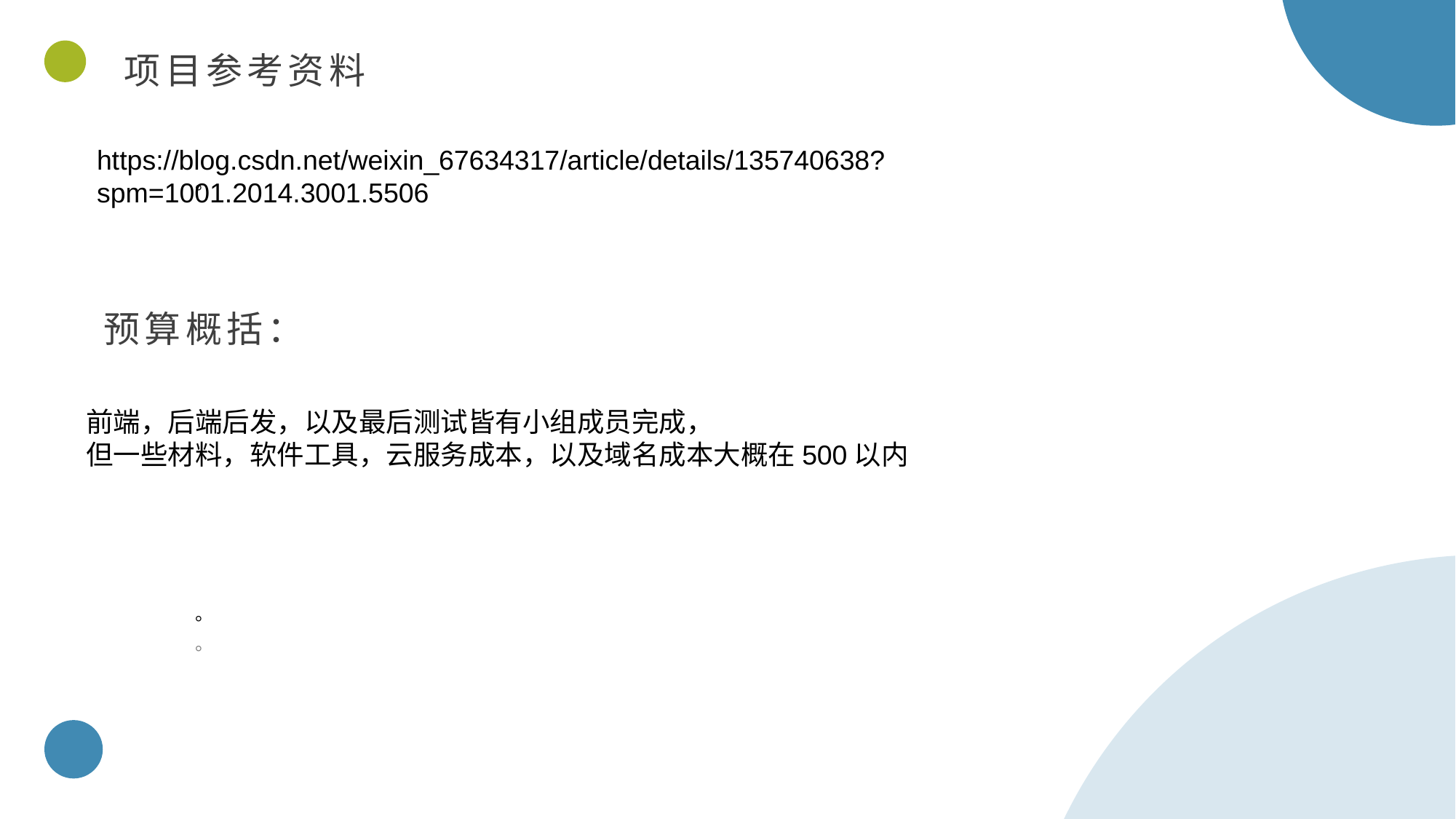

项目参考资料

https://blog.csdn.net/weixin_67634317/article/details/135740638?spm=1001.2014.3001.5506

。
预算概括：

前端，后端后发，以及最后测试皆有小组成员完成，
但一些材料，软件工具，云服务成本，以及域名成本大概在500以内

请在此处添加具体内容。
。
。